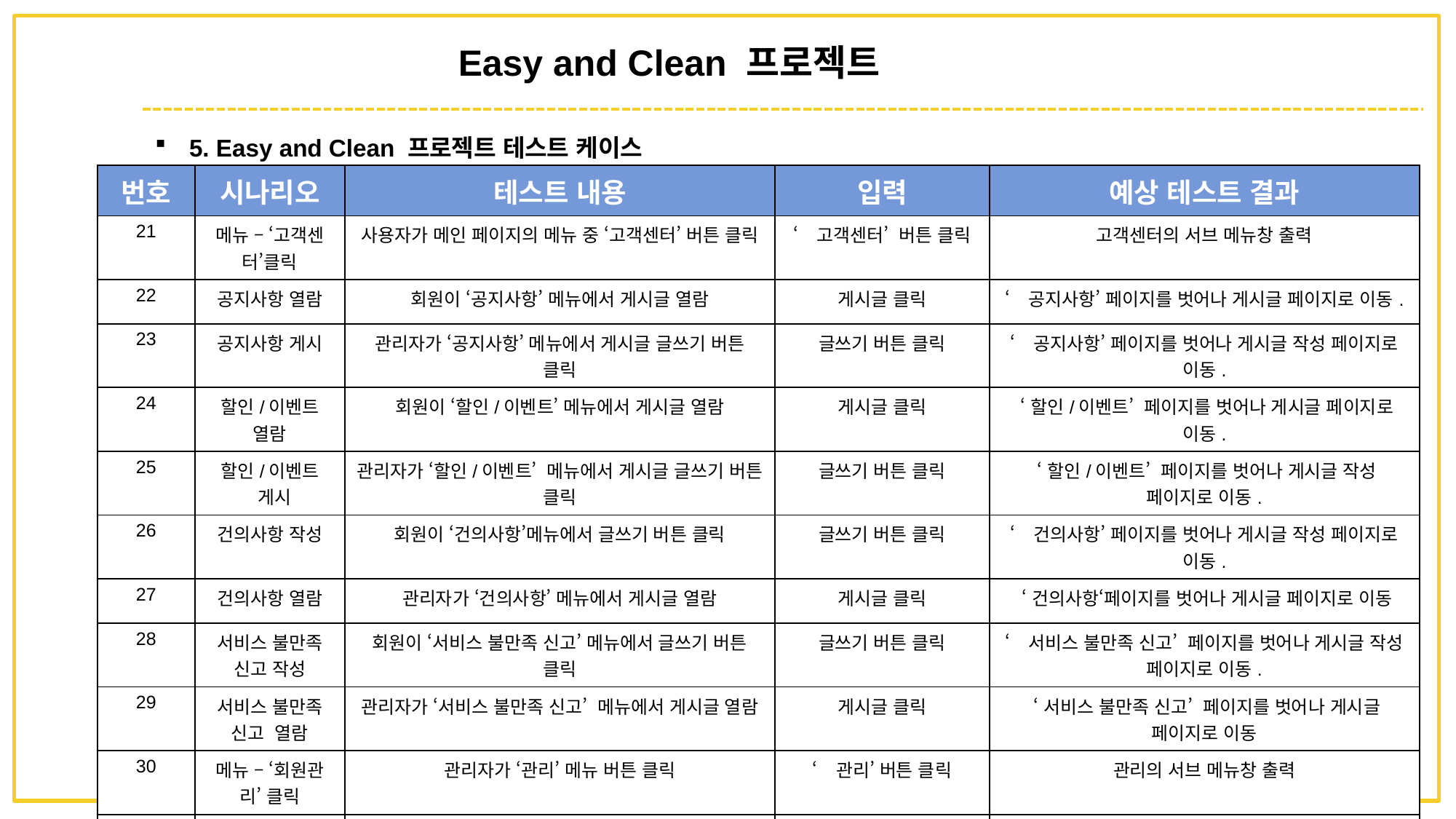

Easy and Clean 프로젝트
5. Easy and Clean 프로젝트 테스트 케이스
| 번호 | 시나리오 | 테스트 내용 | 입력 | 예상 테스트 결과 |
| --- | --- | --- | --- | --- |
| 21 | 메뉴 – ‘고객센터’클릭 | 사용자가 메인 페이지의 메뉴 중 ‘고객센터’ 버튼 클릭 | ‘고객센터’ 버튼 클릭 | 고객센터의 서브 메뉴창 출력 |
| 22 | 공지사항 열람 | 회원이 ‘공지사항’ 메뉴에서 게시글 열람 | 게시글 클릭 | ‘공지사항’ 페이지를 벗어나 게시글 페이지로 이동. |
| 23 | 공지사항 게시 | 관리자가 ‘공지사항’ 메뉴에서 게시글 글쓰기 버튼 클릭 | 글쓰기 버튼 클릭 | ‘공지사항’ 페이지를 벗어나 게시글 작성 페이지로 이동. |
| 24 | 할인/이벤트 열람 | 회원이 ‘할인/이벤트’ 메뉴에서 게시글 열람 | 게시글 클릭 | ‘할인/이벤트’ 페이지를 벗어나 게시글 페이지로 이동. |
| 25 | 할인/이벤트 게시 | 관리자가 ‘할인/이벤트’ 메뉴에서 게시글 글쓰기 버튼 클릭 | 글쓰기 버튼 클릭 | ‘할인/이벤트’ 페이지를 벗어나 게시글 작성 페이지로 이동. |
| 26 | 건의사항 작성 | 회원이 ‘건의사항’메뉴에서 글쓰기 버튼 클릭 | 글쓰기 버튼 클릭 | ‘건의사항’ 페이지를 벗어나 게시글 작성 페이지로 이동. |
| 27 | 건의사항 열람 | 관리자가 ‘건의사항’ 메뉴에서 게시글 열람 | 게시글 클릭 | ‘건의사항‘페이지를 벗어나 게시글 페이지로 이동 |
| 28 | 서비스 불만족 신고 작성 | 회원이 ‘서비스 불만족 신고’ 메뉴에서 글쓰기 버튼 클릭 | 글쓰기 버튼 클릭 | ‘서비스 불만족 신고’ 페이지를 벗어나 게시글 작성 페이지로 이동. |
| 29 | 서비스 불만족 신고 열람 | 관리자가 ‘서비스 불만족 신고’ 메뉴에서 게시글 열람 | 게시글 클릭 | ‘서비스 불만족 신고’ 페이지를 벗어나 게시글 페이지로 이동 |
| 30 | 메뉴 – ‘회원관리’ 클릭 | 관리자가 ‘관리’ 메뉴 버튼 클릭 | ‘관리’ 버튼 클릭 | 관리의 서브 메뉴창 출력 |
| 31 | 회원관리 | 관리자가 ‘회원관리’ 메뉴 버튼 클릭 | ‘회원관리’ 메뉴 클릭 | 전체 회원 정보 출력 |
| 32 | 예약관리 | 관리자가 ‘예약관리’ 메뉴 버튼 클릭 | ‘예약관리’ 메뉴 클릭 | 전체 예약 정보 출력 |